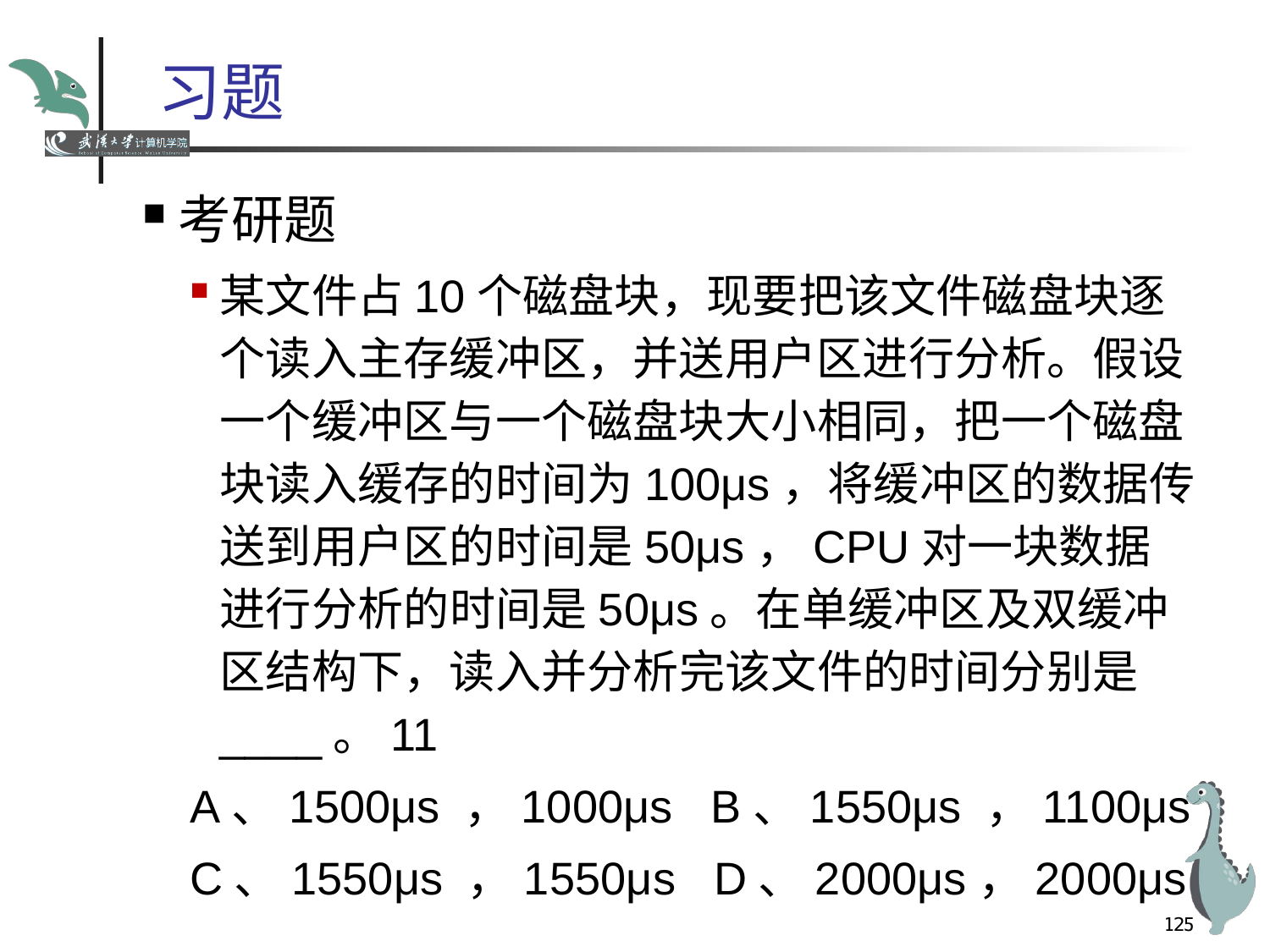

# 习题
考研题
某文件占10个磁盘块，现要把该文件磁盘块逐个读入主存缓冲区，并送用户区进行分析。假设一个缓冲区与一个磁盘块大小相同，把一个磁盘块读入缓存的时间为100μs，将缓冲区的数据传送到用户区的时间是50μs，CPU对一块数据进行分析的时间是50μs。在单缓冲区及双缓冲区结构下，读入并分析完该文件的时间分别是____。11
A、1500μs ，1000μs   B、1550μs ，1100μs
C、1550μs ，1550μs   D、2000μs，2000μs
125